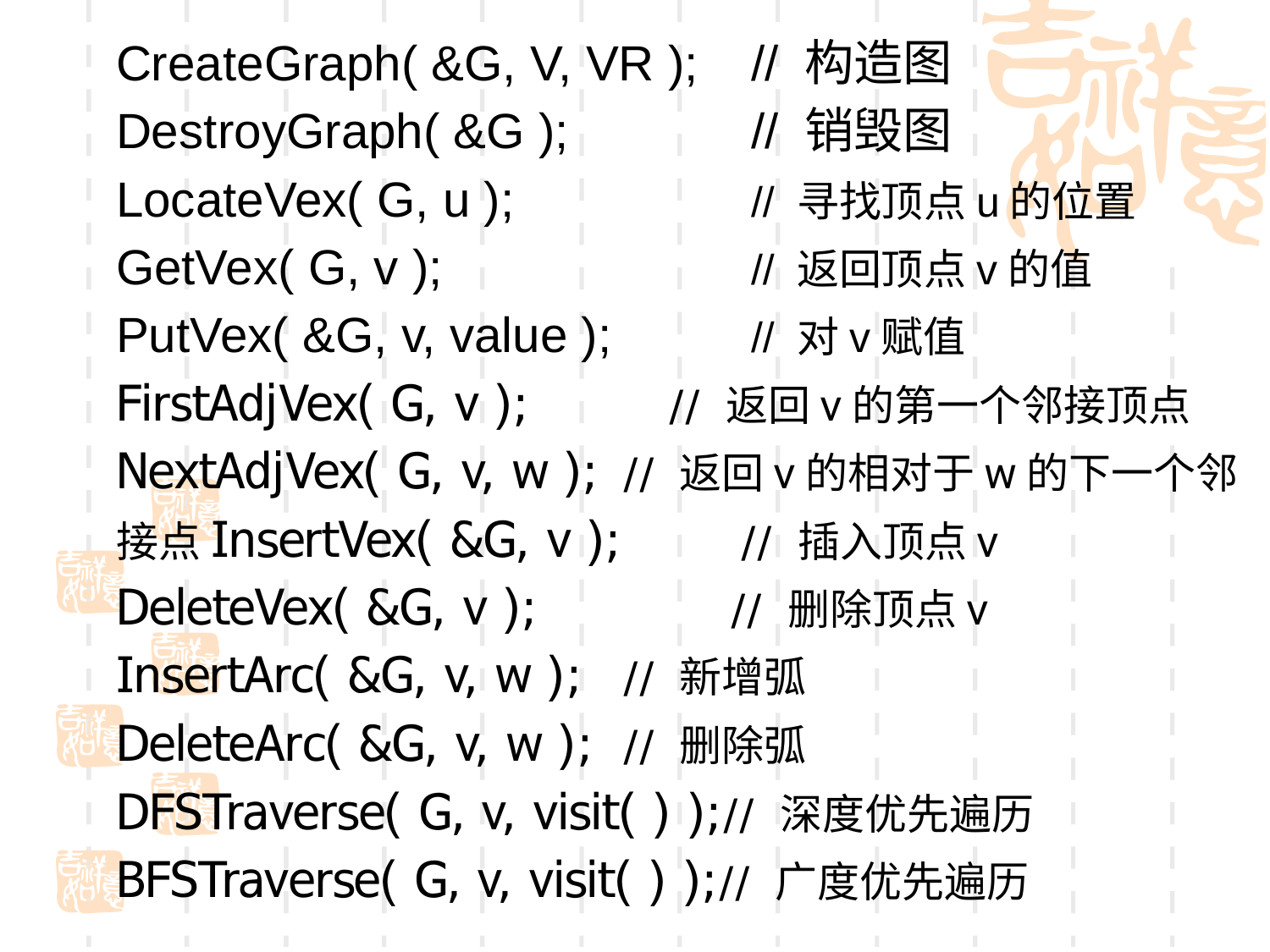

CreateGraph( &G, V, VR );	// 构造图
DestroyGraph( &G );		// 销毁图
LocateVex( G, u );		// 寻找顶点u的位置
GetVex( G, v );			// 返回顶点v的值
PutVex( &G, v, value );		// 对v赋值
FirstAdjVex( G, v );	   // 返回v的第一个邻接顶点NextAdjVex( G, v, w );	// 返回v的相对于w的下一个邻接点InsertVex( &G, v );	         // 插入顶点v
DeleteVex( &G, v );	       // 删除顶点v
InsertArc( &G, v, w );	// 新增弧
DeleteArc( &G, v, w );	// 删除弧
DFSTraverse( G, v, visit( ) );// 深度优先遍历
BFSTraverse( G, v, visit( ) );// 广度优先遍历